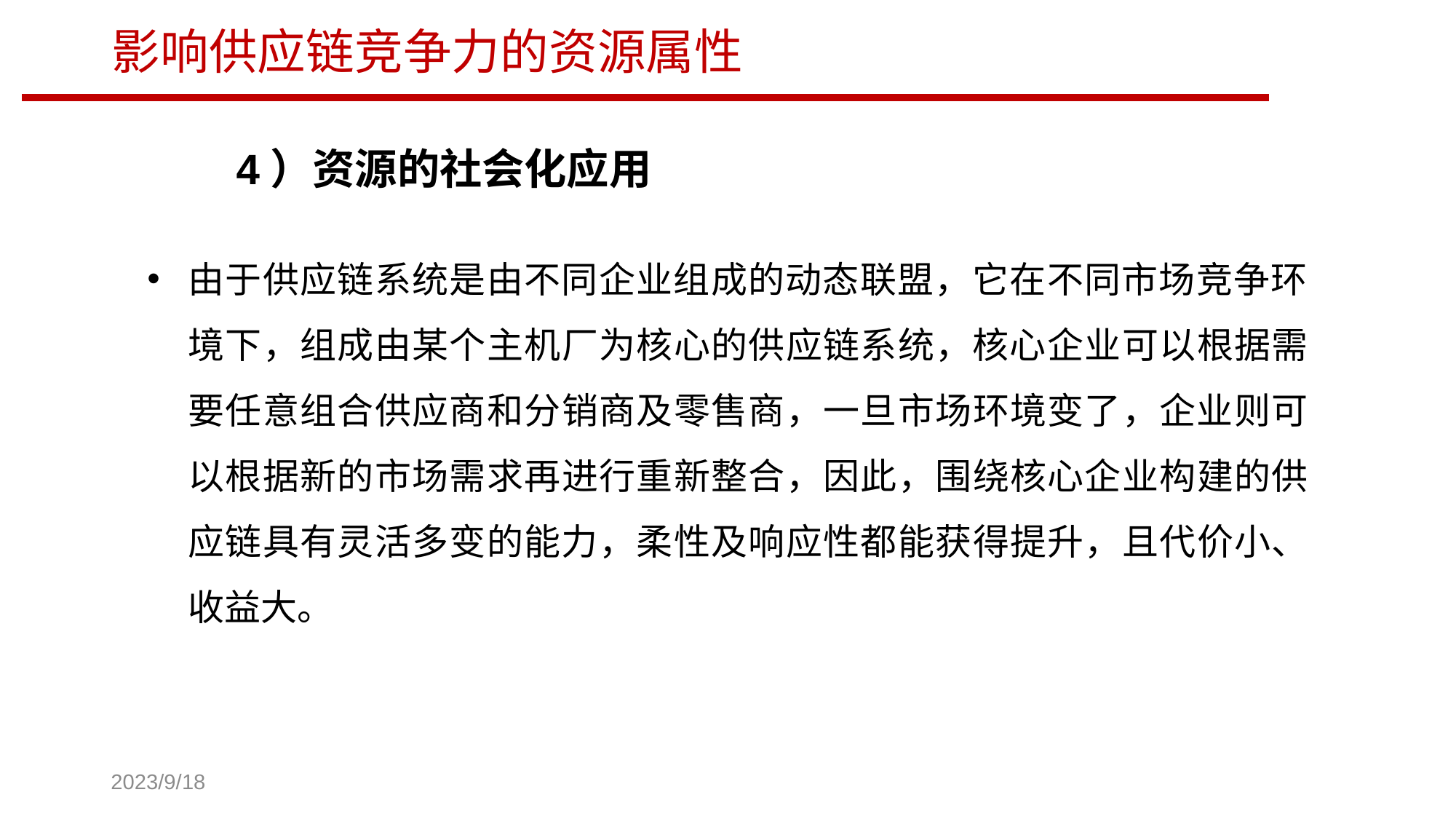

影响供应链竞争力的资源属性
4）资源的社会化应用
由于供应链系统是由不同企业组成的动态联盟，它在不同市场竞争环境下，组成由某个主机厂为核心的供应链系统，核心企业可以根据需要任意组合供应商和分销商及零售商，一旦市场环境变了，企业则可以根据新的市场需求再进行重新整合，因此，围绕核心企业构建的供应链具有灵活多变的能力，柔性及响应性都能获得提升，且代价小、收益大。
2023/9/18